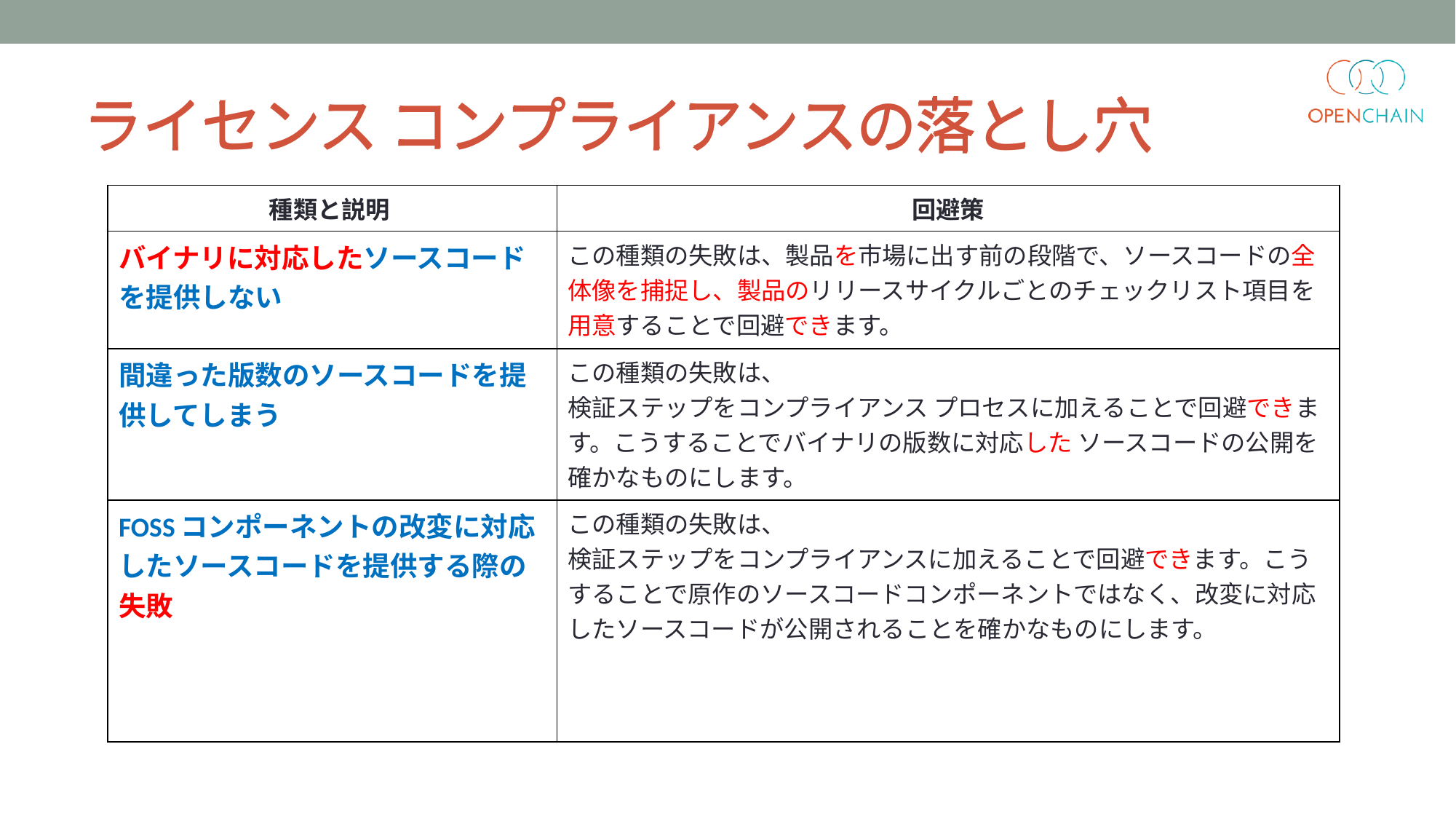

ライセンス コンプライアンスの落とし穴
# ライセンス コンプライアンスの落とし穴
| 種類と説明 | 回避策 |
| --- | --- |
| バイナリに対応したソースコードを提供しない | この種類の失敗は、製品を市場に出す前の段階で、ソースコードの全体像を捕捉し、製品のリリースサイクルごとのチェックリスト項目を用意することで回避できます。 |
| 間違った版数のソースコードを提供してしまう | この種類の失敗は、 検証ステップをコンプライアンス プロセスに加えることで回避できます。こうすることでバイナリの版数に対応した ソースコードの公開を確かなものにします。 |
| FOSSコンポーネントの改変に対応したソースコードを提供する際の失敗 | この種類の失敗は、 検証ステップをコンプライアンスに加えることで回避できます。こうすることで原作のソースコードコンポーネントではなく、改変に対応したソースコードが公開されることを確かなものにします。 |